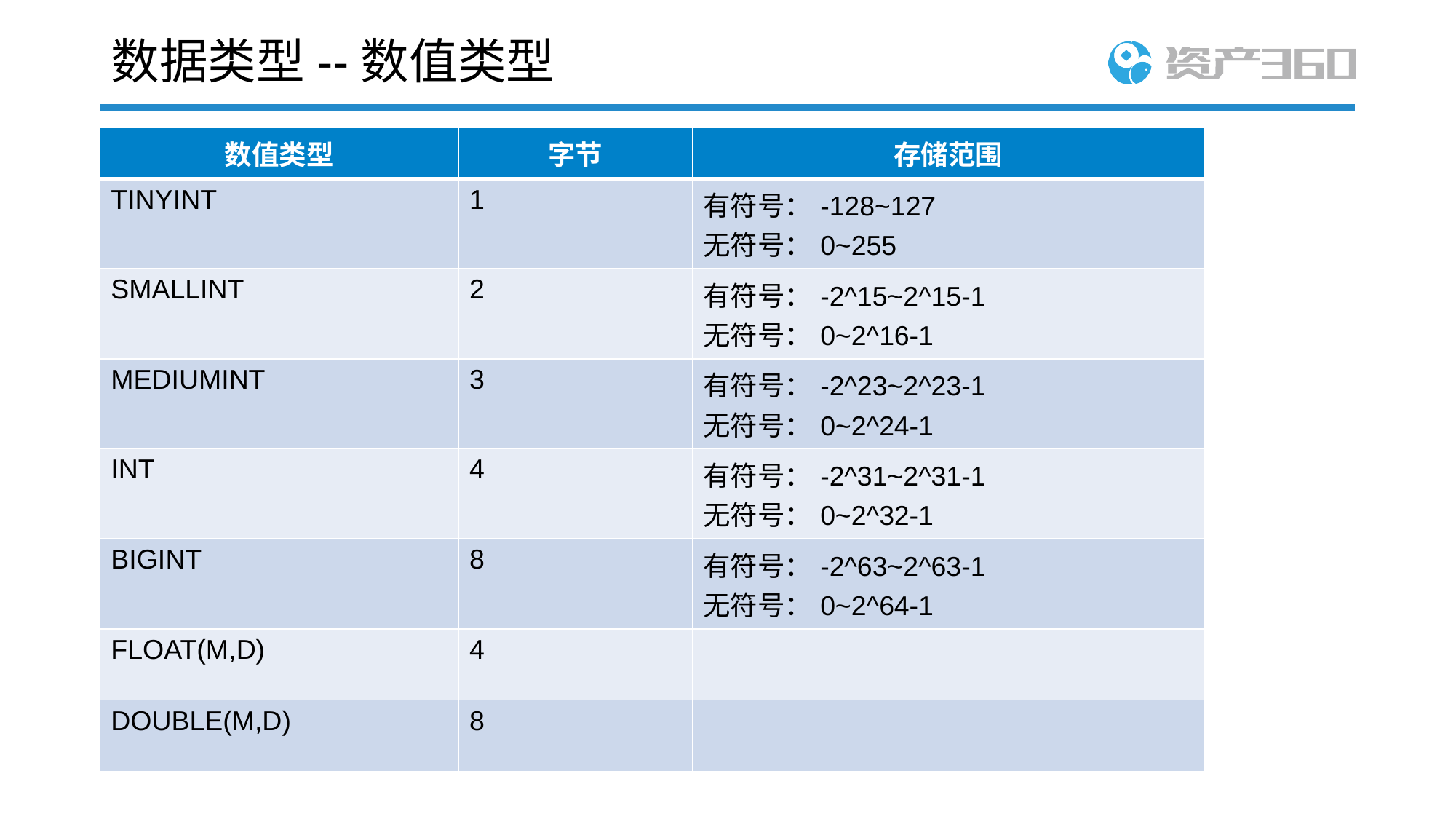

# 数据类型--数值类型
| 数值类型 | 字节 | 存储范围 |
| --- | --- | --- |
| TINYINT | 1 | 有符号：-128~127 无符号：0~255 |
| SMALLINT | 2 | 有符号：-2^15~2^15-1 无符号：0~2^16-1 |
| MEDIUMINT | 3 | 有符号：-2^23~2^23-1 无符号：0~2^24-1 |
| INT | 4 | 有符号：-2^31~2^31-1 无符号：0~2^32-1 |
| BIGINT | 8 | 有符号：-2^63~2^63-1 无符号：0~2^64-1 |
| FLOAT(M,D) | 4 |  |
| DOUBLE(M,D) | 8 |  |
9